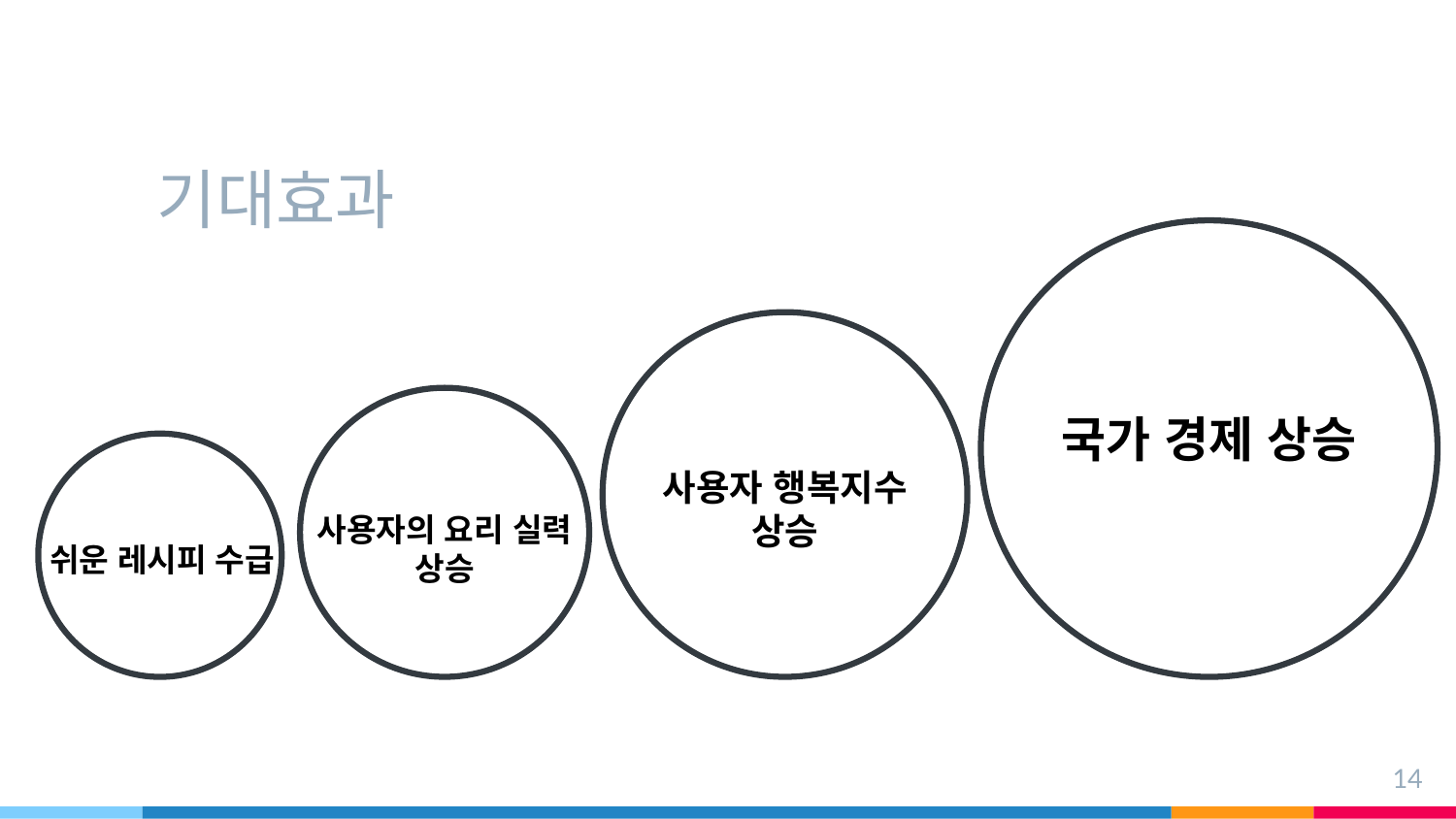

# 기대효과

국가 경제 상승

사용자 행복지수
상승

사용자의 요리 실력
상승

쉬운 레시피 수급
14